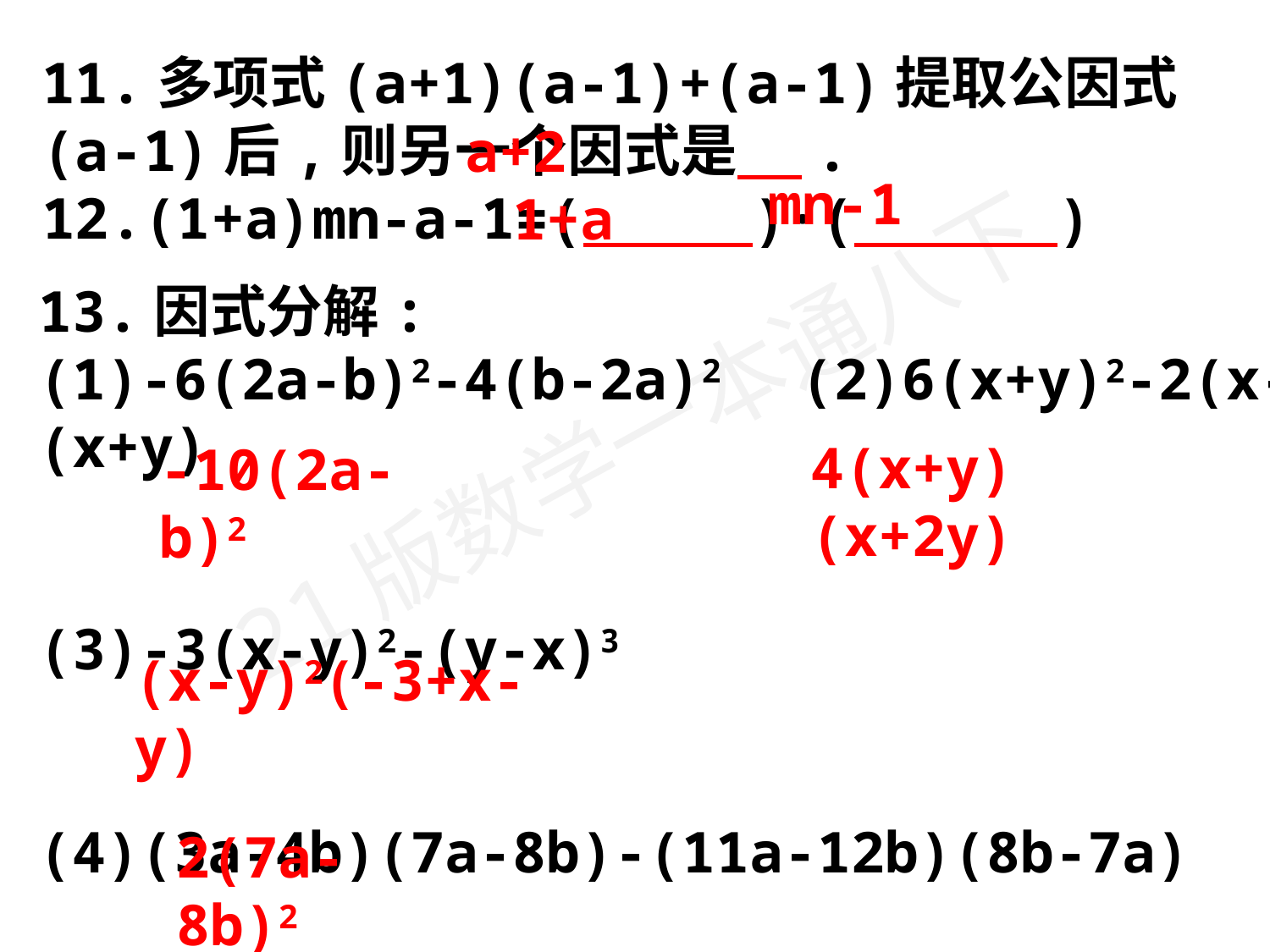

11.多项式(a+1)(a-1)+(a-1)提取公因式(a-1)后,则另一个因式是     .
12.(1+a)mn-a-1=(     )·(      )
a+2
mn-1
1+a
13.因式分解:
(1)-6(2a-b)2-4(b-2a)2	(2)6(x+y)2-2(x-y)(x+y)

(3)-3(x-y)2-(y-x)3

(4)(3a-4b)(7a-8b)-(11a-12b)(8b-7a)
4(x+y)(x+2y)
-10(2a-b)2
(x-y)2(-3+x-y)
2(7a-8b)2